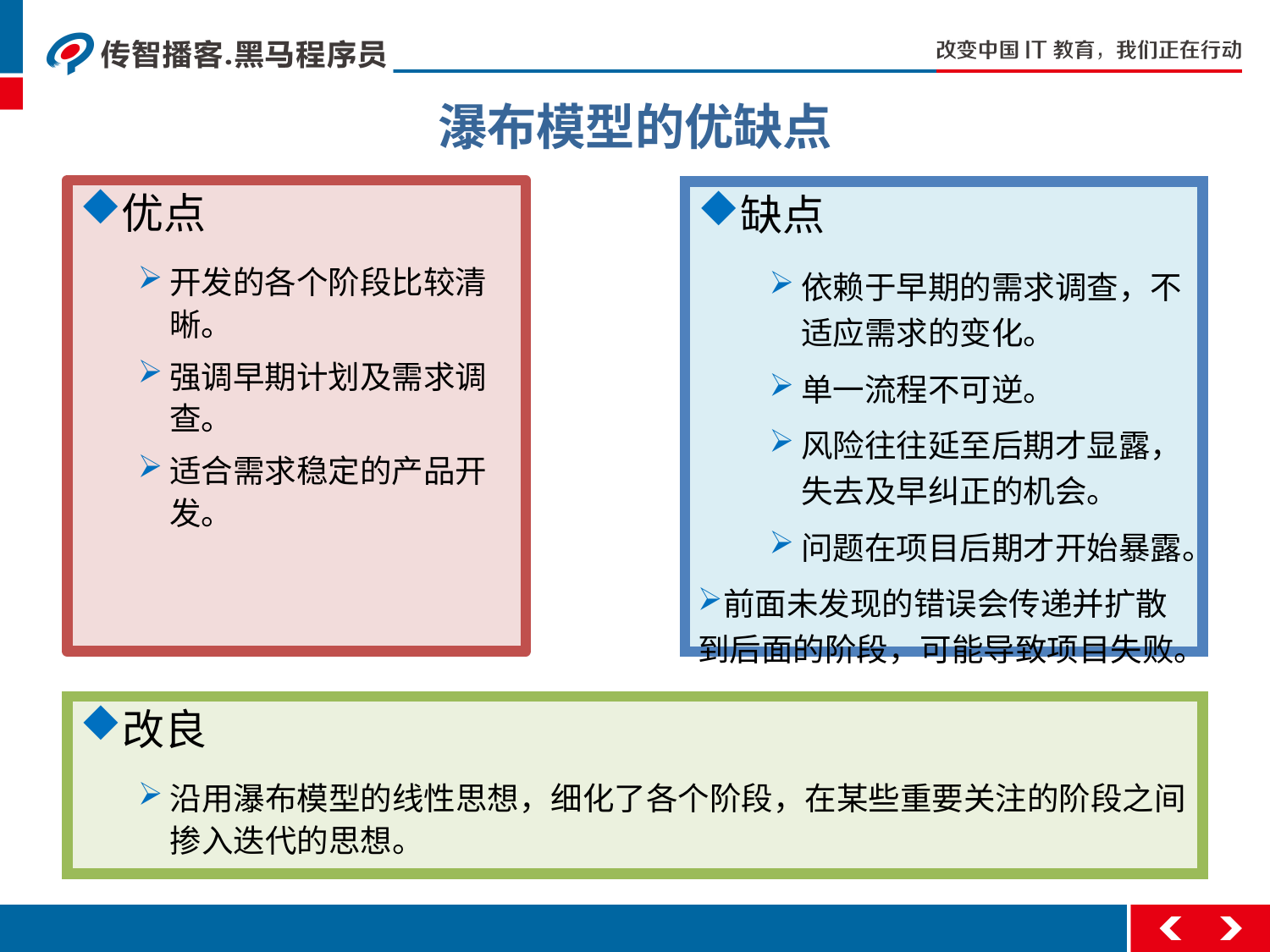

瀑布模型的优缺点
优点
开发的各个阶段比较清晰。
强调早期计划及需求调查。
适合需求稳定的产品开发。

缺点
依赖于早期的需求调查，不适应需求的变化。
单一流程不可逆。
风险往往延至后期才显露，失去及早纠正的机会。
问题在项目后期才开始暴露。
前面未发现的错误会传递并扩散到后面的阶段，可能导致项目失败。

改良
沿用瀑布模型的线性思想，细化了各个阶段，在某些重要关注的阶段之间掺入迭代的思想。